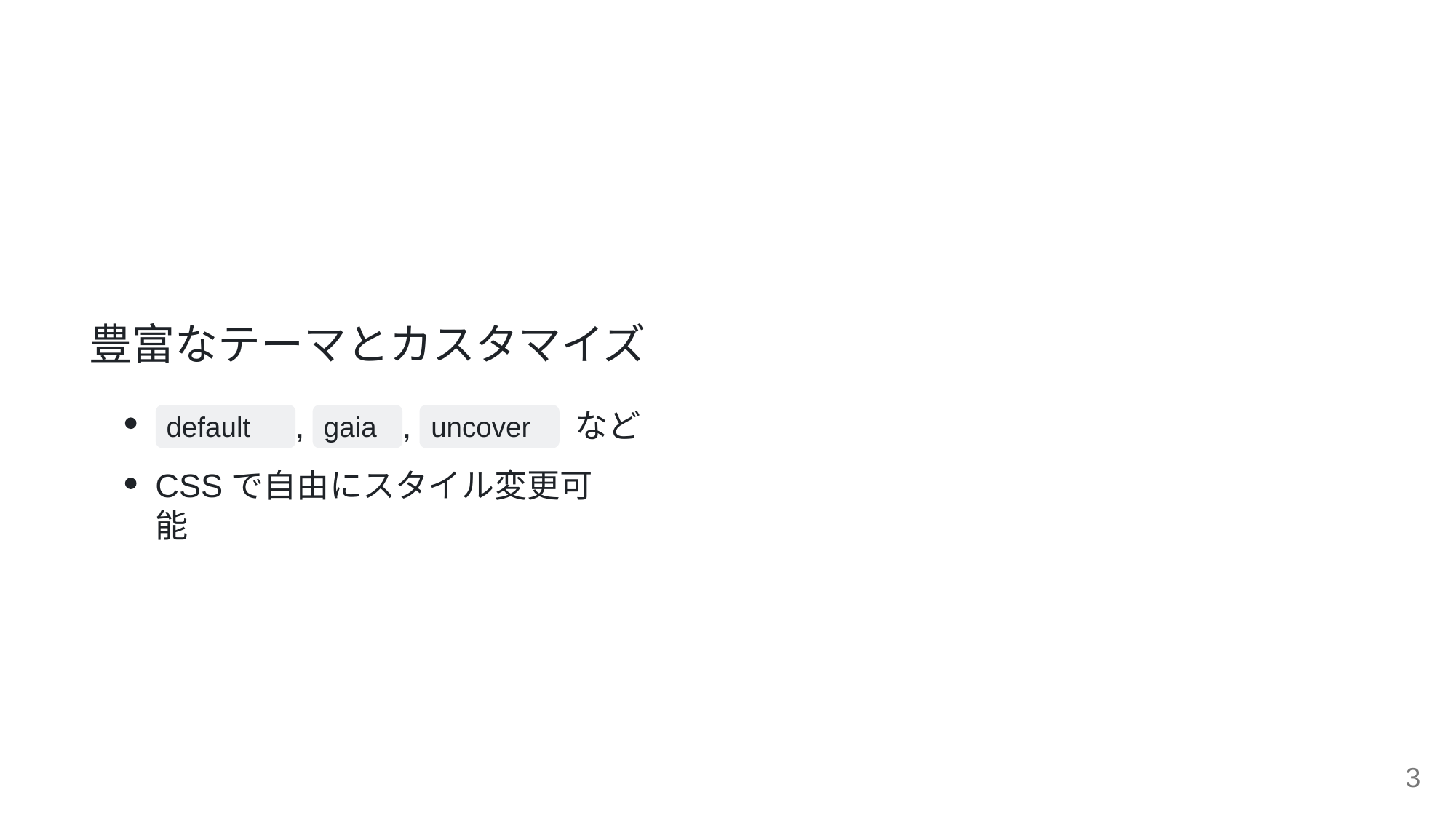

豊富なテーマとカスタマイズ
,
,
 など

default
gaia
uncover

CSSで自由にスタイル変更可能

3